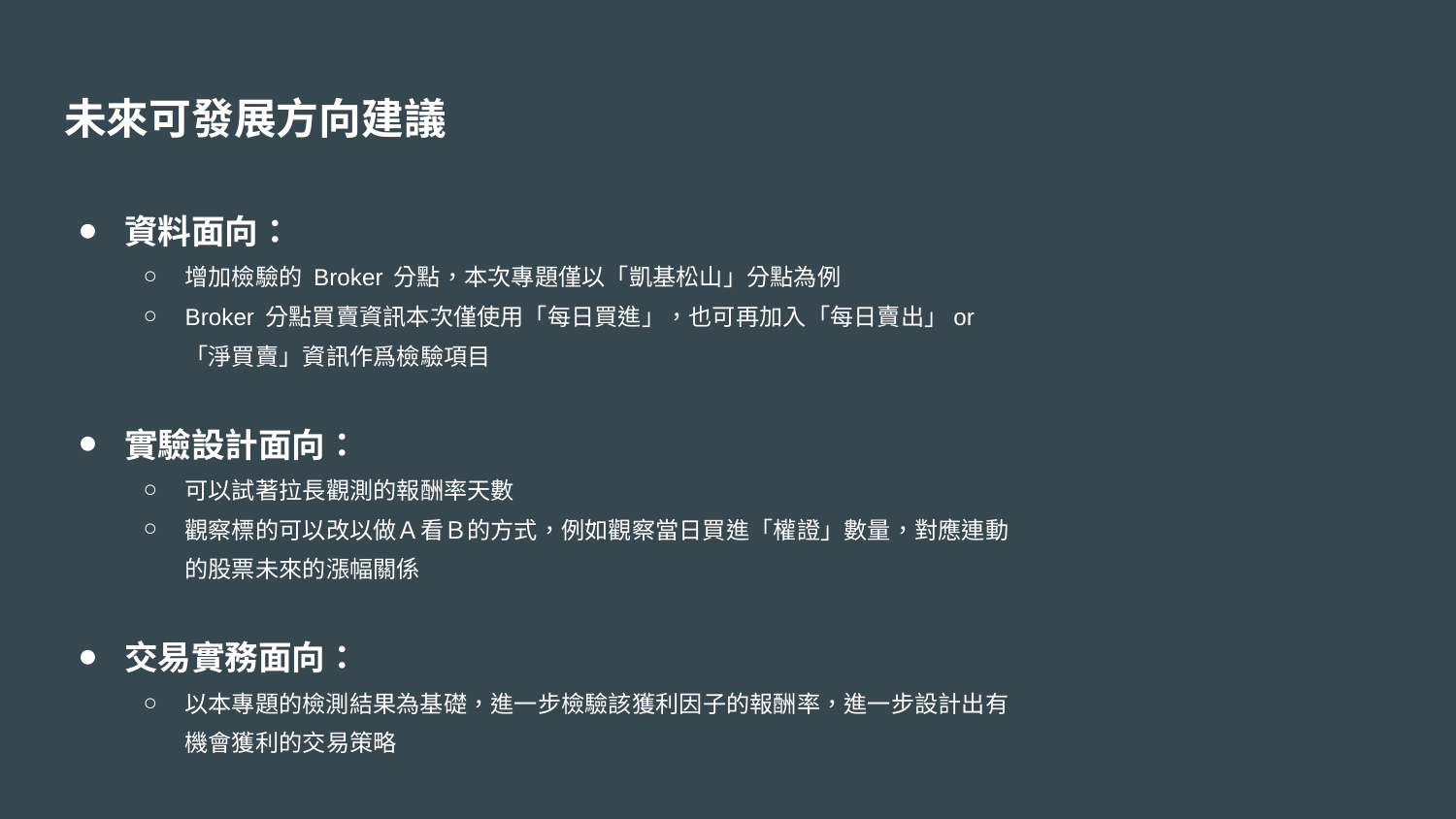

# 未來可發展方向建議
資料面向：
增加檢驗的 Broker 分點，本次專題僅以「凱基松山」分點為例
Broker 分點買賣資訊本次僅使用「每日買進」，也可再加入「每日賣出」or「淨買賣」資訊作爲檢驗項目
實驗設計面向：
可以試著拉長觀測的報酬率天數
觀察標的可以改以做Ａ看Ｂ的方式，例如觀察當日買進「權證」數量，對應連動的股票未來的漲幅關係
交易實務面向：
以本專題的檢測結果為基礎，進一步檢驗該獲利因子的報酬率，進一步設計出有機會獲利的交易策略